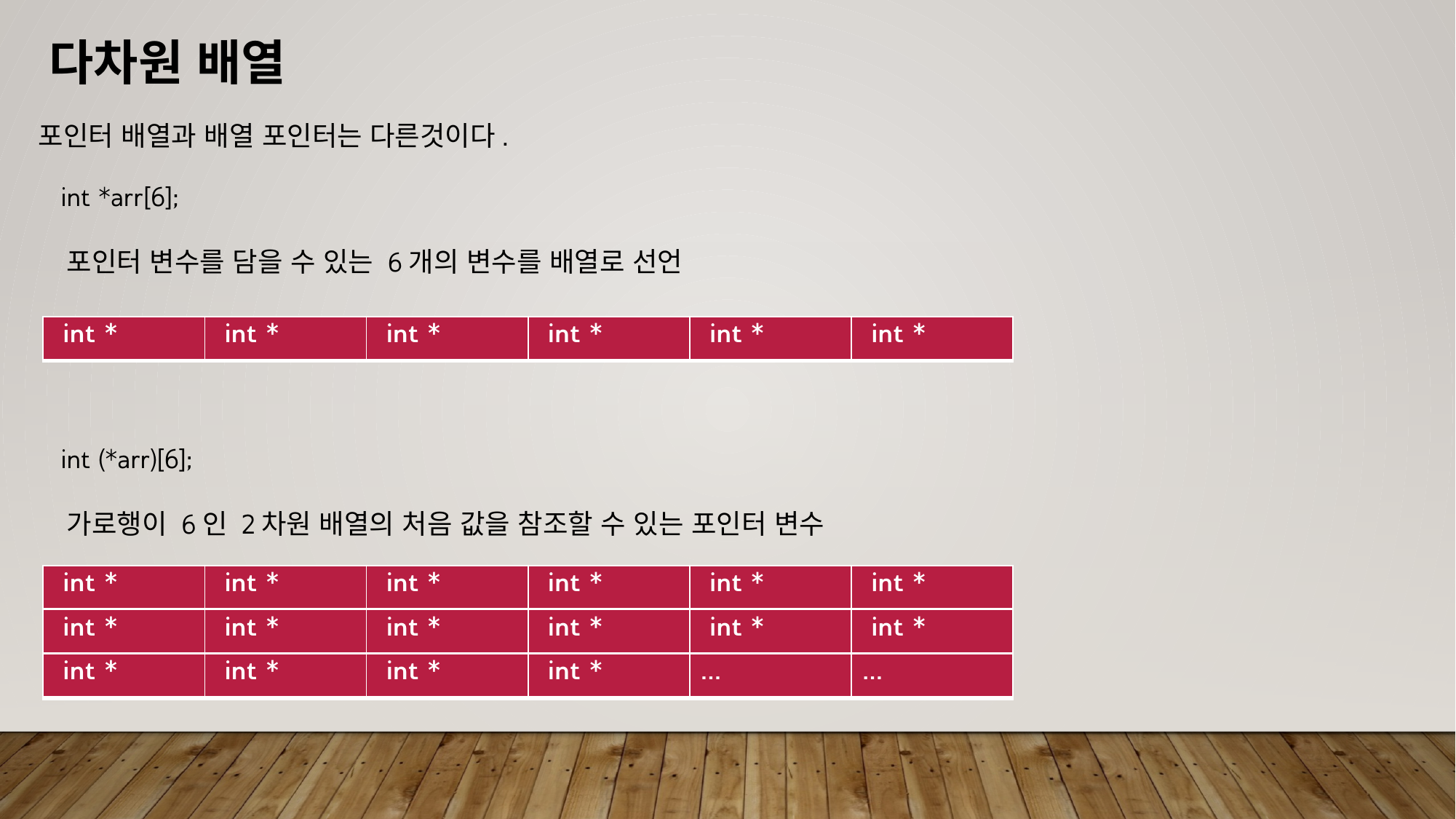

다차원 배열
포인터 배열과 배열 포인터는 다른것이다.
 int *arr[6];

 포인터 변수를 담을 수 있는 6개의 변수를 배열로 선언

 int (*arr)[6];

 가로행이 6인 2차원 배열의 처음 값을 참조할 수 있는 포인터 변수
| int \* | int \* | int \* | int \* | int \* | int \* |
| --- | --- | --- | --- | --- | --- |
| int \* | int \* | int \* | int \* | int \* | int \* |
| --- | --- | --- | --- | --- | --- |
| int \* | int \* | int \* | int \* | int \* | int \* |
| --- | --- | --- | --- | --- | --- |
| int \* | int \* | int \* | int \* | ... | … |
| --- | --- | --- | --- | --- | --- |